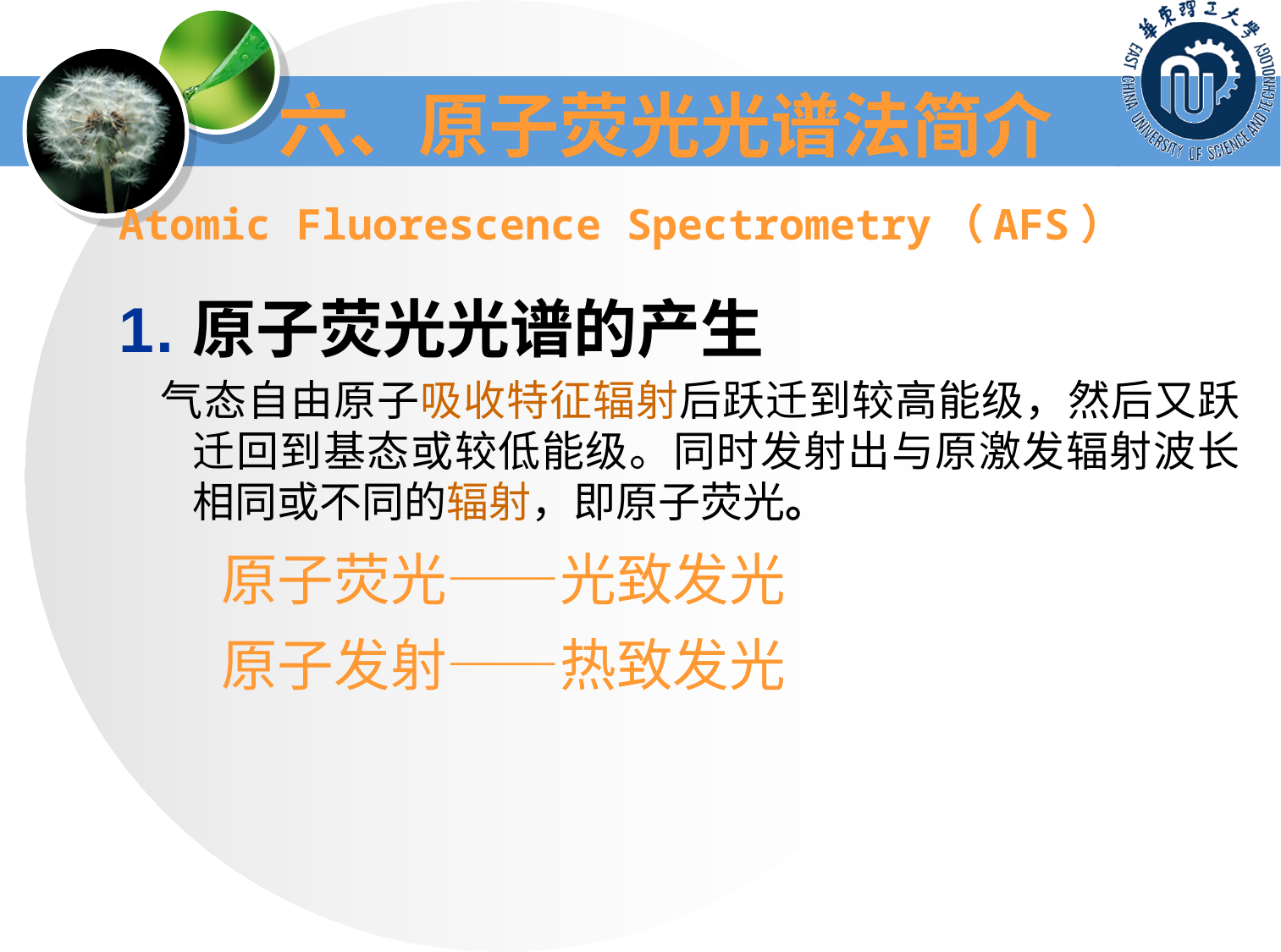

六、原子荧光光谱法简介
Atomic Fluorescence Spectrometry（AFS）
原子荧光光谱的产生
   气态自由原子吸收特征辐射后跃迁到较高能级，然后又跃迁回到基态或较低能级。同时发射出与原激发辐射波长相同或不同的辐射，即原子荧光。
  原子荧光——光致发光
  原子发射——热致发光